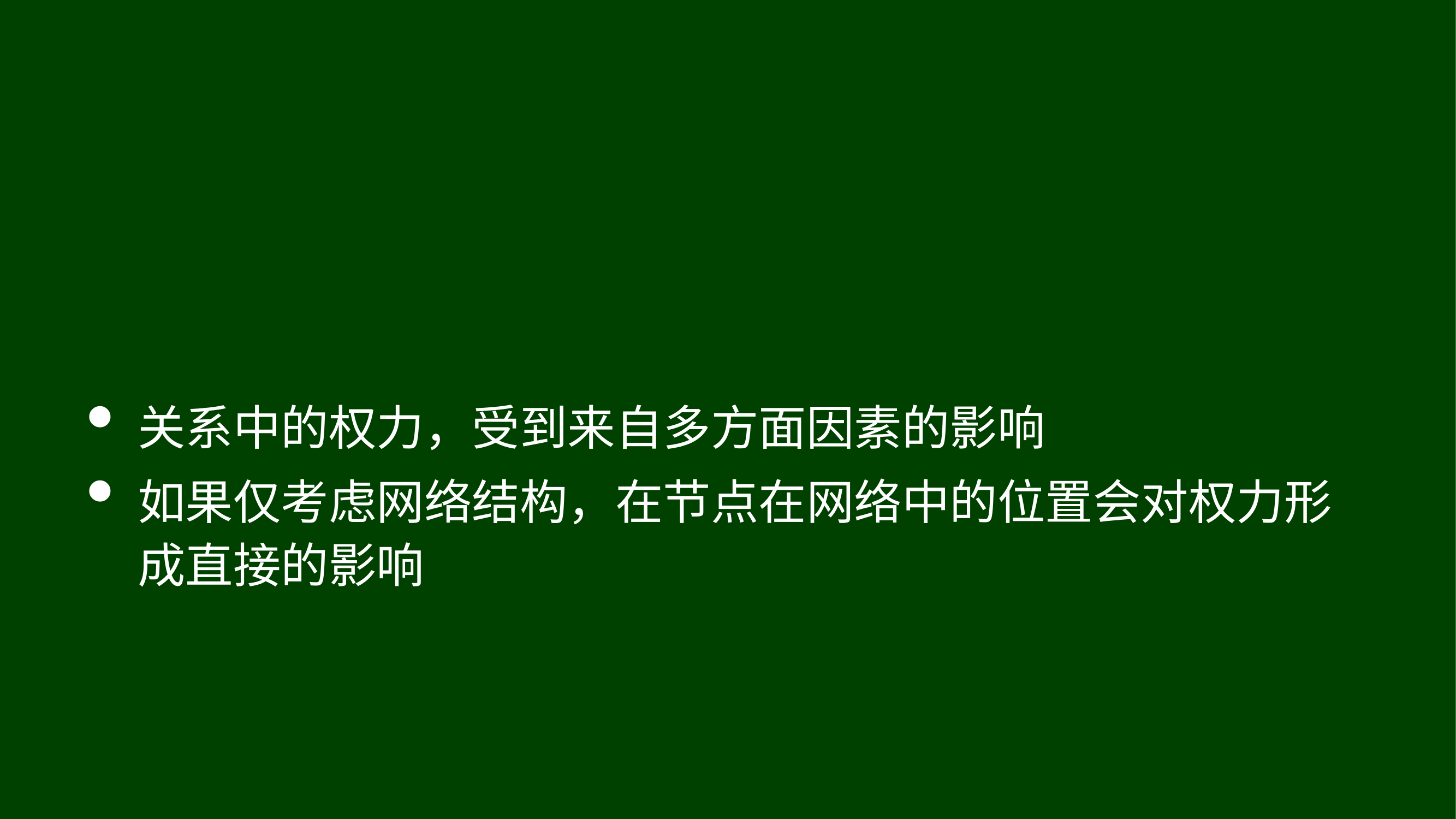

#
关系中的权力，受到来自多方面因素的影响
如果仅考虑网络结构，在节点在网络中的位置会对权力形成直接的影响